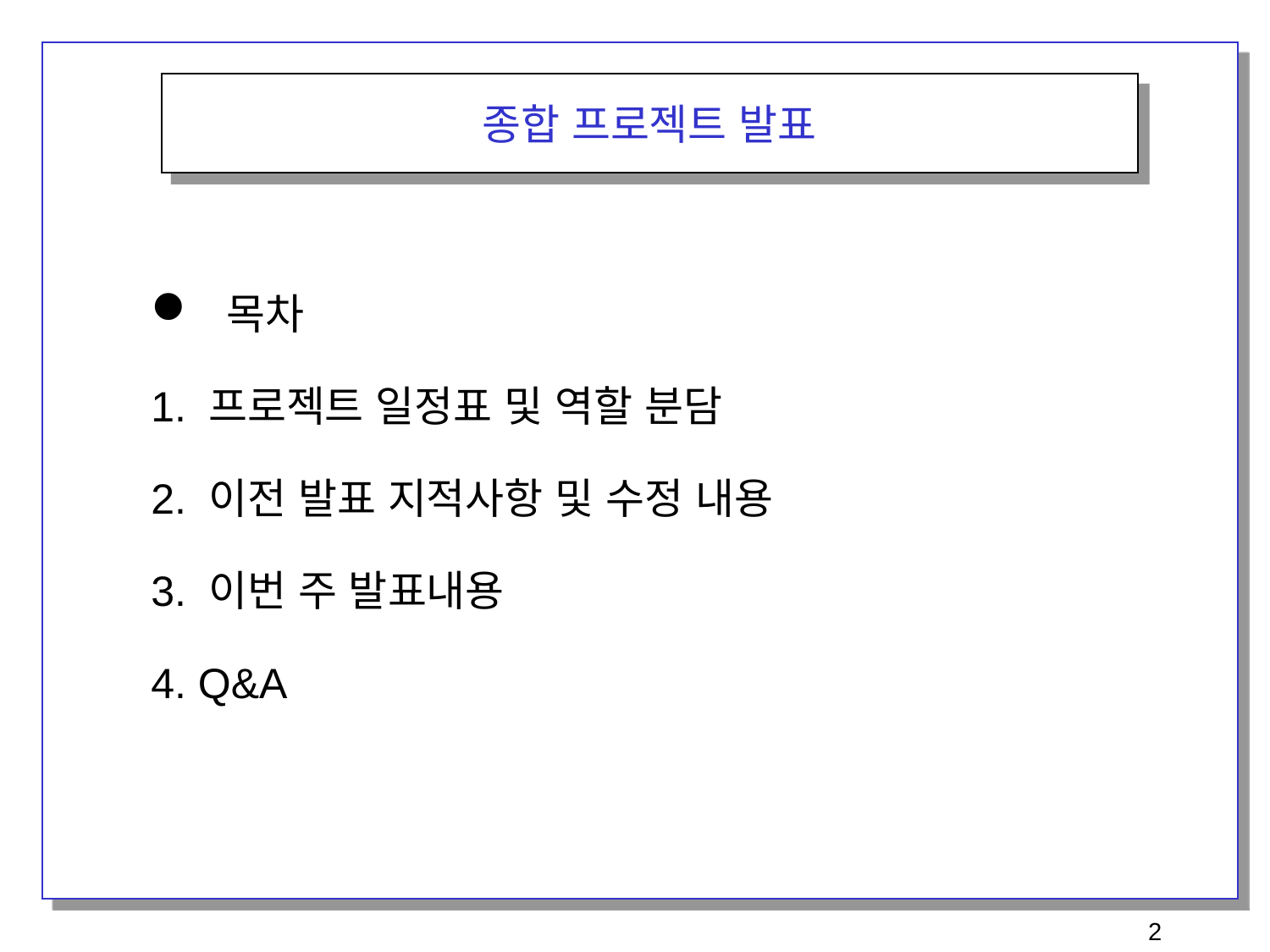

종합 프로젝트 발표
  목차
1. 프로젝트 일정표 및 역할 분담
2. 이전 발표 지적사항 및 수정 내용
3. 이번 주 발표내용
4. Q&A
2